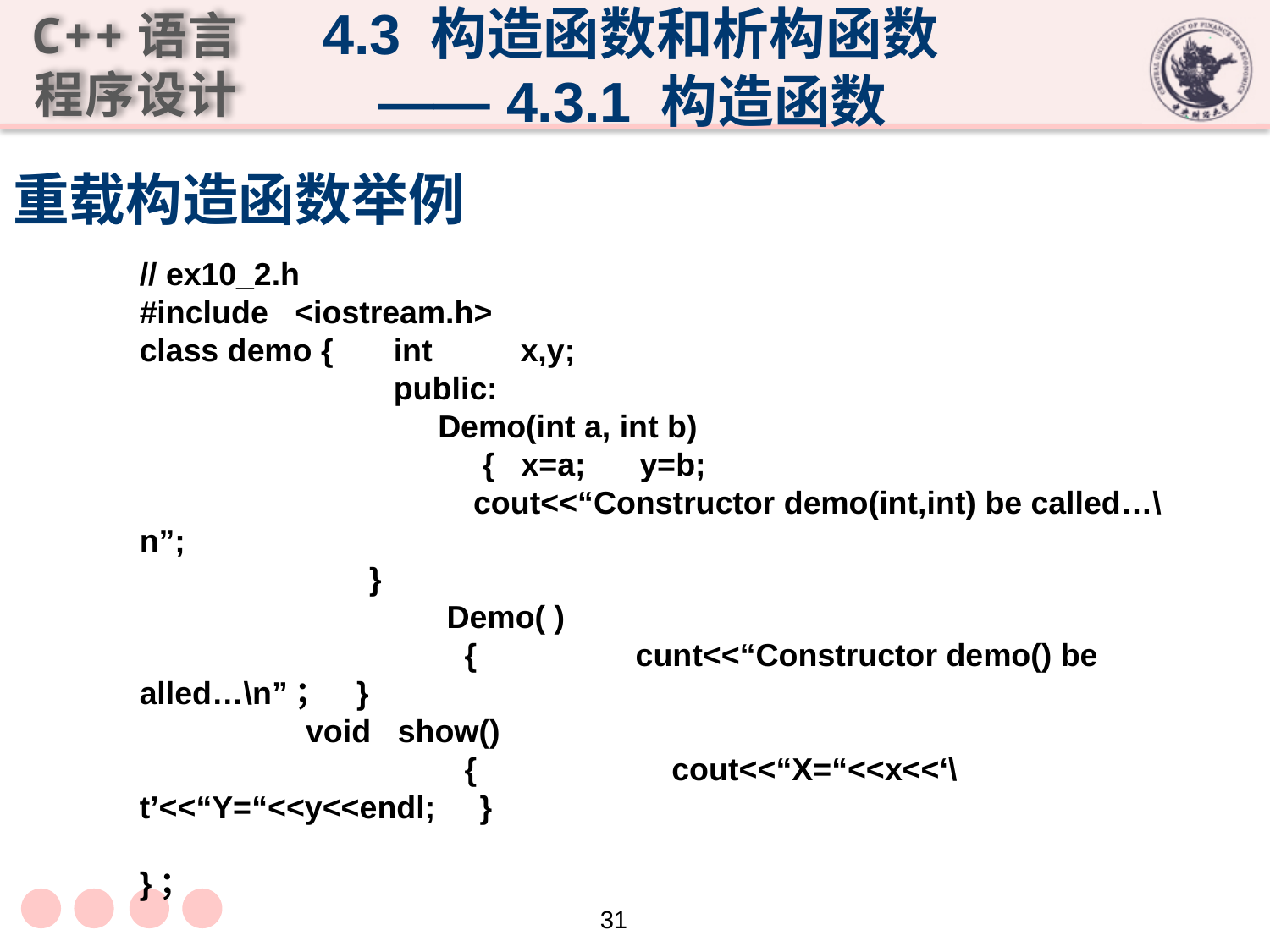

4.3 构造函数和析构函数
 —— 4.3.1 构造函数
重载构造函数举例
// ex10_2.h
#include   <iostream.h>
class demo {	int	x,y;
		public:
		     Demo(int a, int b)
		          {   x=a;　 y=b;
		         cout<<“Constructor demo(int,int) be called…\n”;
　　　　　　　}
		      Demo( )
		        {	             cunt<<“Constructor demo() be alled…\n”；   }
　　　　　void   show()
	　　　　　　{                      cout<<“X=“<<x<<‘\t’<<“Y=“<<y<<endl;     }

}；
31